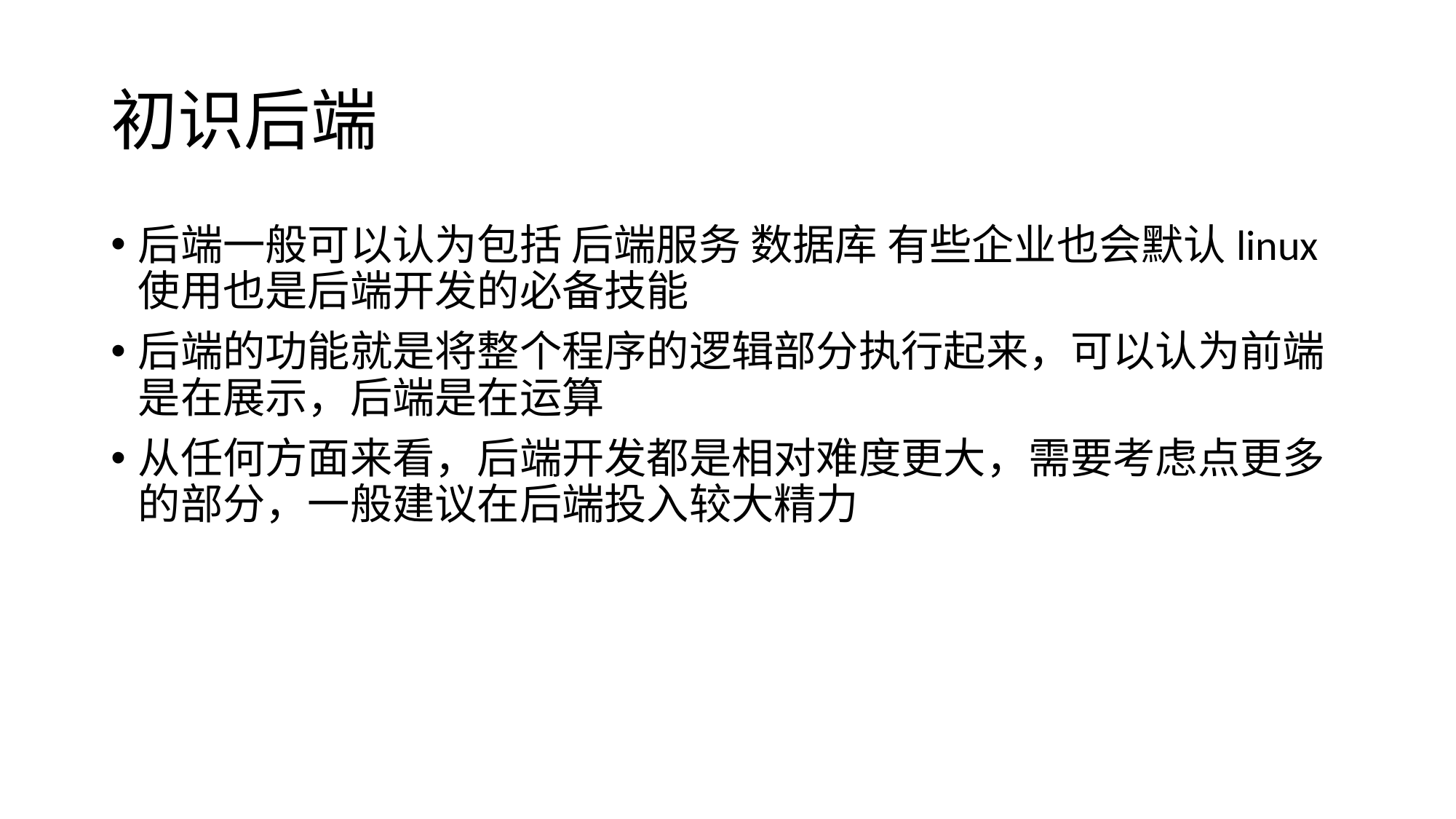

# 初识后端
后端一般可以认为包括 后端服务 数据库 有些企业也会默认linux使用也是后端开发的必备技能
后端的功能就是将整个程序的逻辑部分执行起来，可以认为前端是在展示，后端是在运算
从任何方面来看，后端开发都是相对难度更大，需要考虑点更多的部分，一般建议在后端投入较大精力